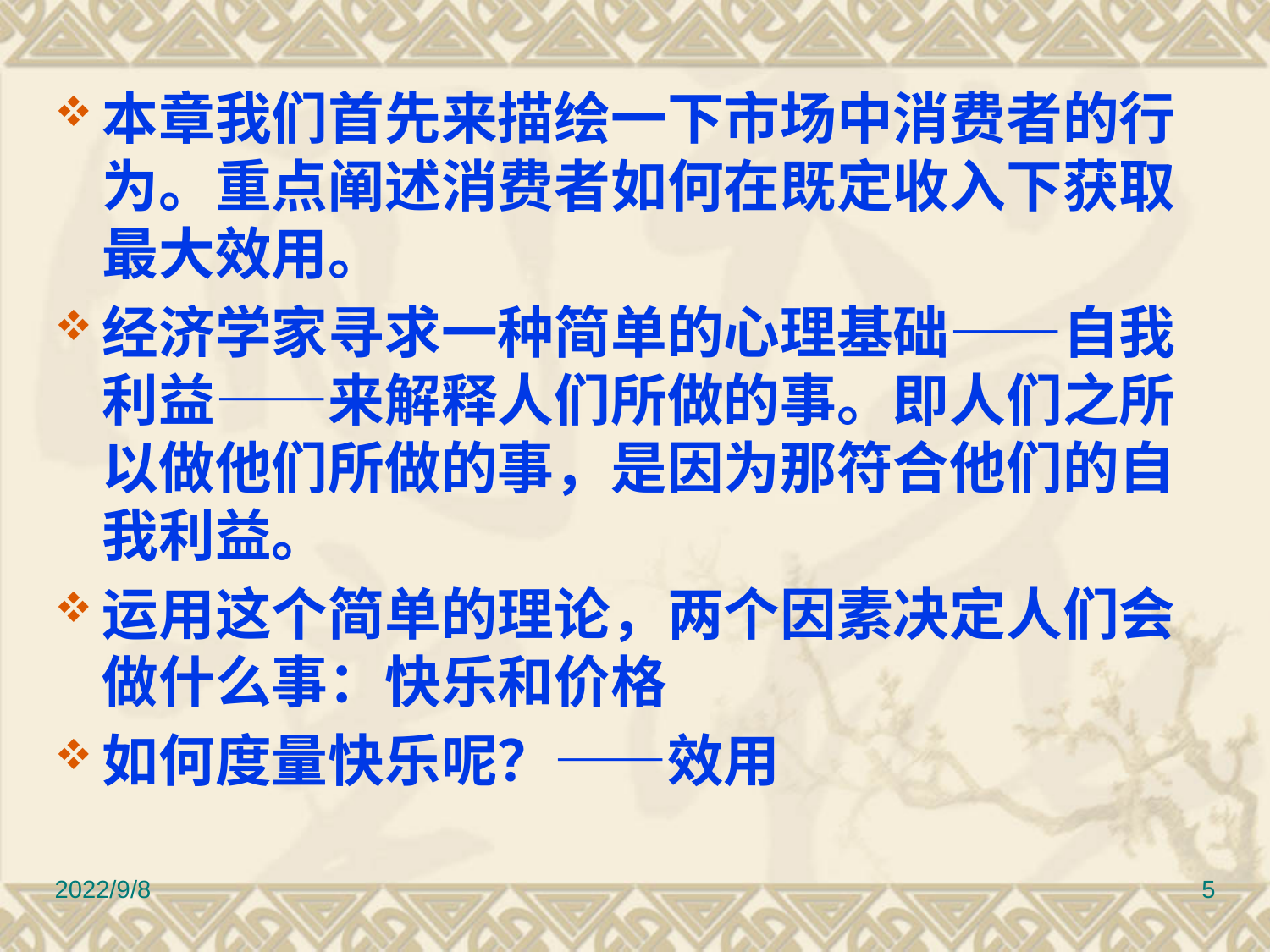

本章我们首先来描绘一下市场中消费者的行为。重点阐述消费者如何在既定收入下获取最大效用。
经济学家寻求一种简单的心理基础——自我利益——来解释人们所做的事。即人们之所以做他们所做的事，是因为那符合他们的自我利益。
运用这个简单的理论，两个因素决定人们会做什么事：快乐和价格
如何度量快乐呢？——效用
2022/9/8
5